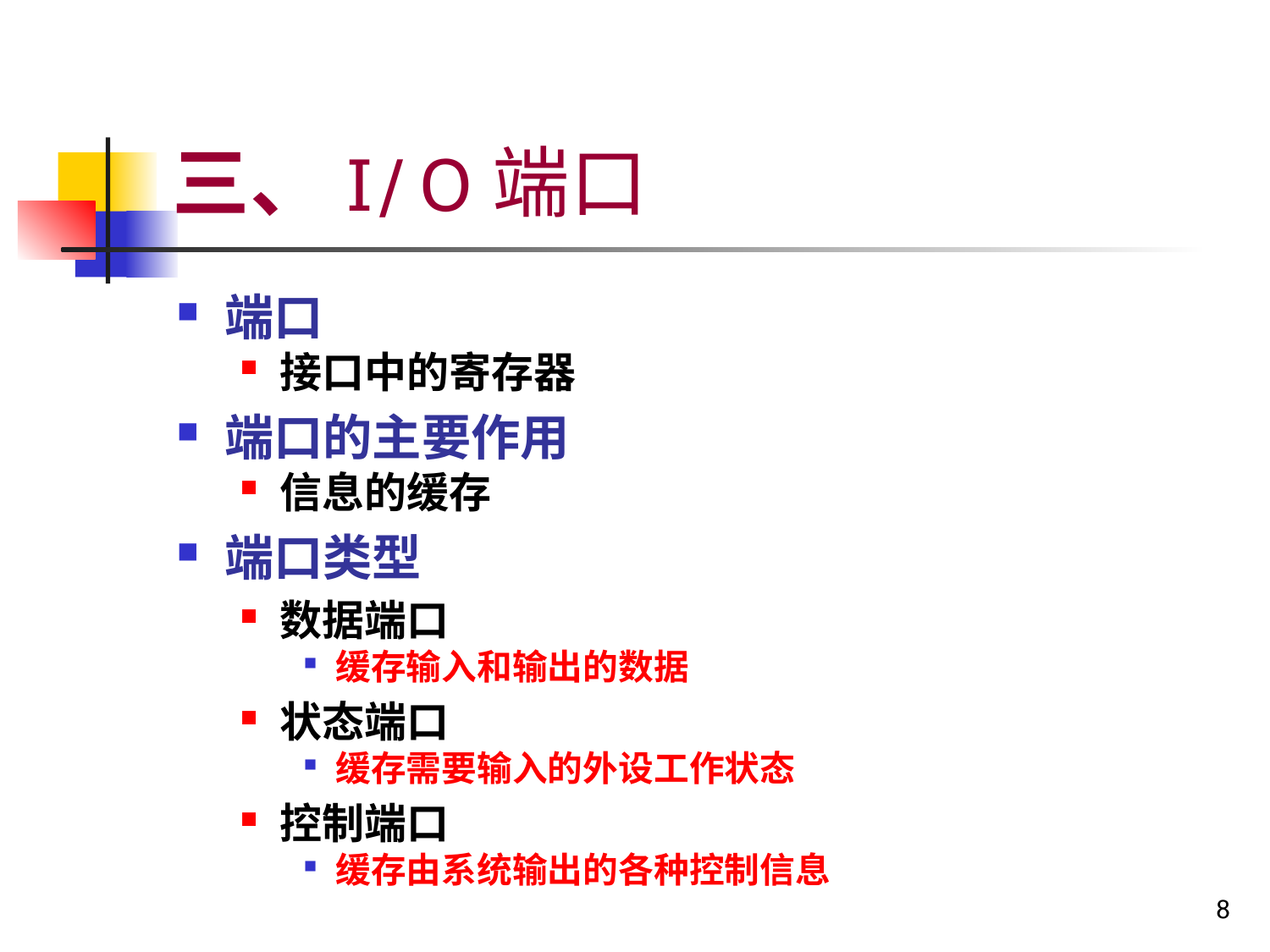

# 三、I/O端口
端口
接口中的寄存器
端口的主要作用
信息的缓存
端口类型
数据端口
缓存输入和输出的数据
状态端口
缓存需要输入的外设工作状态
控制端口
缓存由系统输出的各种控制信息
8